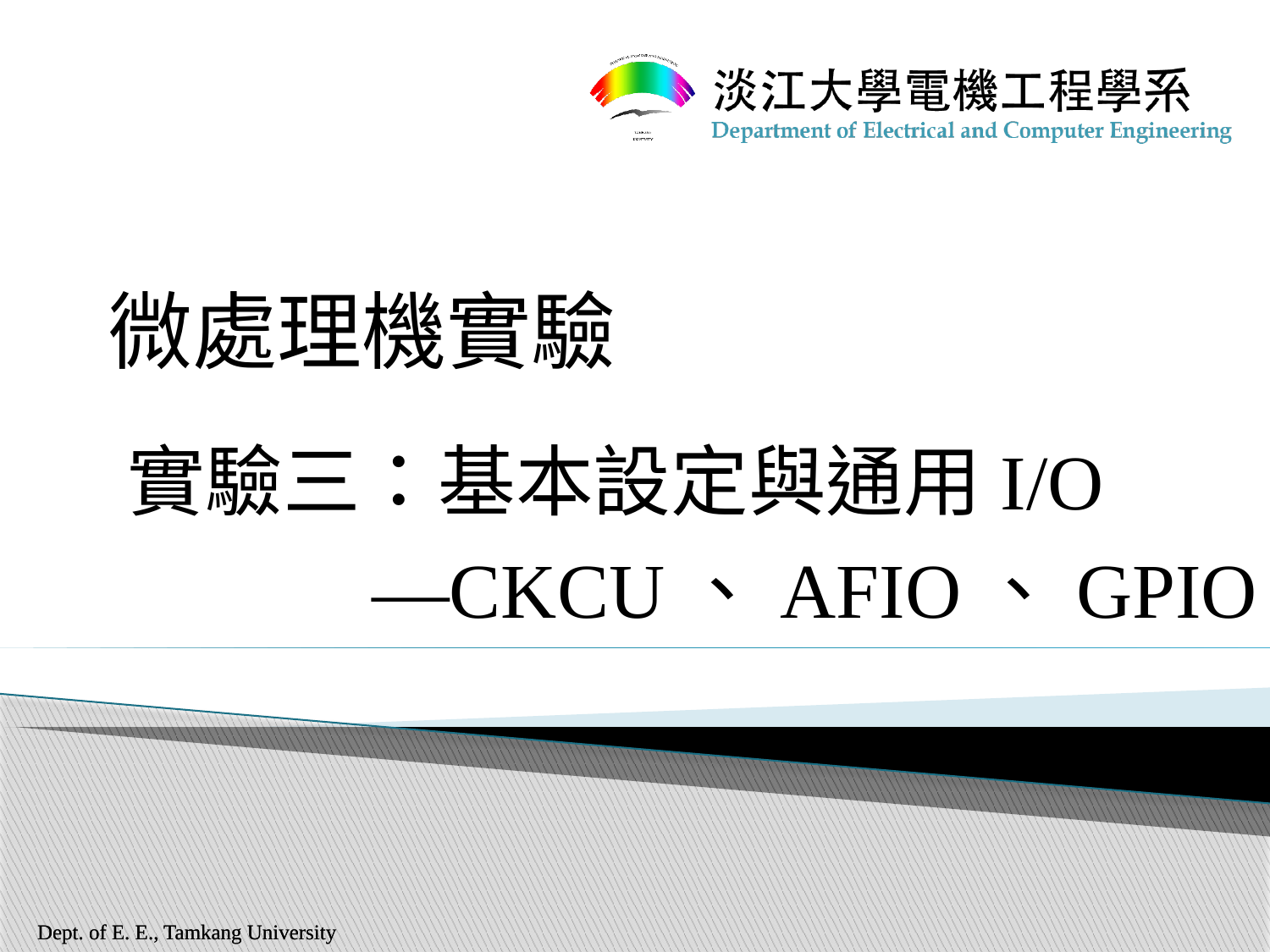

# 微處理機實驗
實驗三：基本設定與通用I/O
—CKCU、AFIO、GPIO

Dept. of E. E., Tamkang University